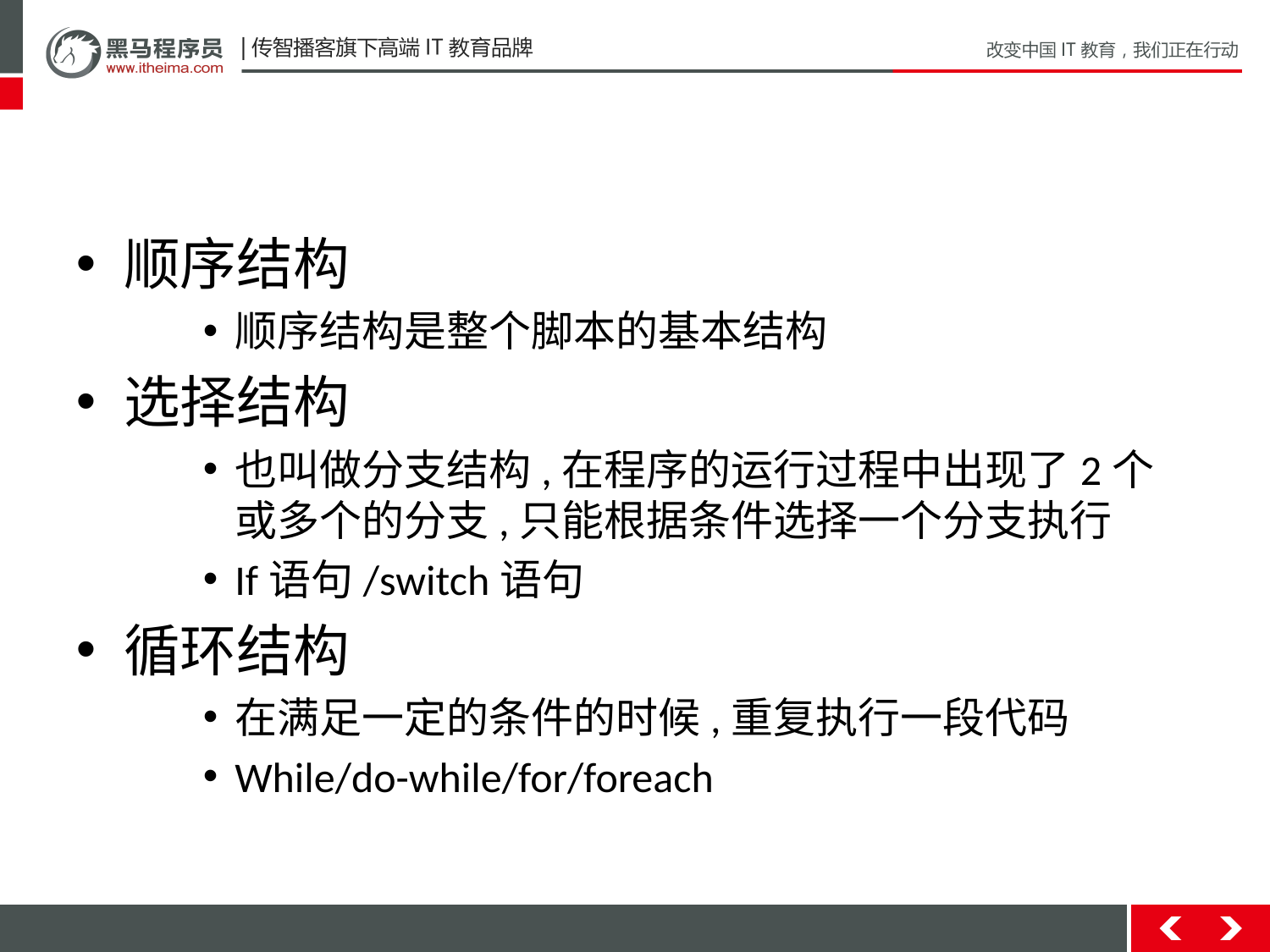

#
顺序结构
顺序结构是整个脚本的基本结构
选择结构
也叫做分支结构,在程序的运行过程中出现了2个或多个的分支,只能根据条件选择一个分支执行
If语句/switch语句
循环结构
在满足一定的条件的时候,重复执行一段代码
While/do-while/for/foreach